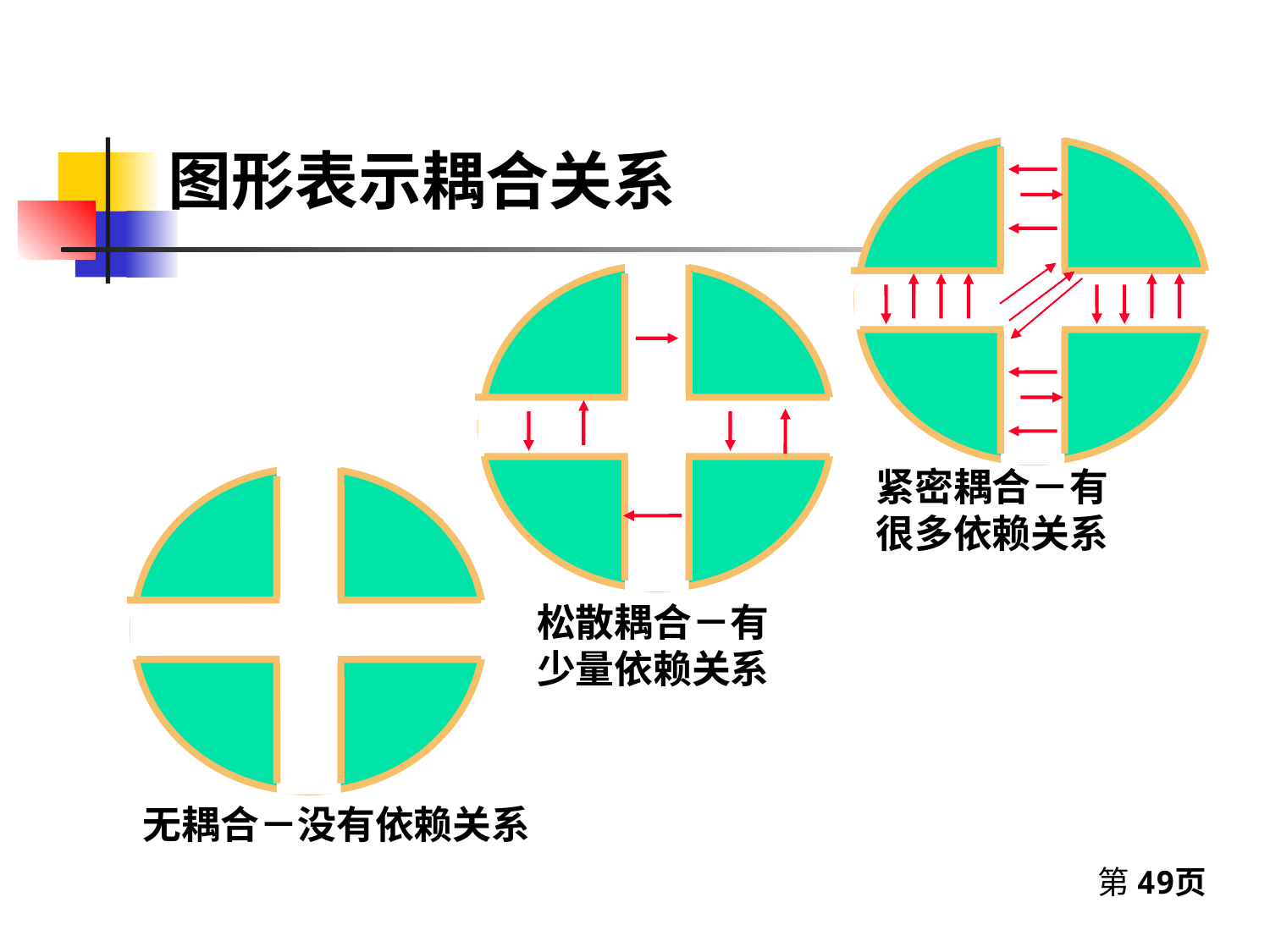

# 图形表示耦合关系

紧密耦合－有
很多依赖关系

松散耦合－有
少量依赖关系

无耦合－没有依赖关系